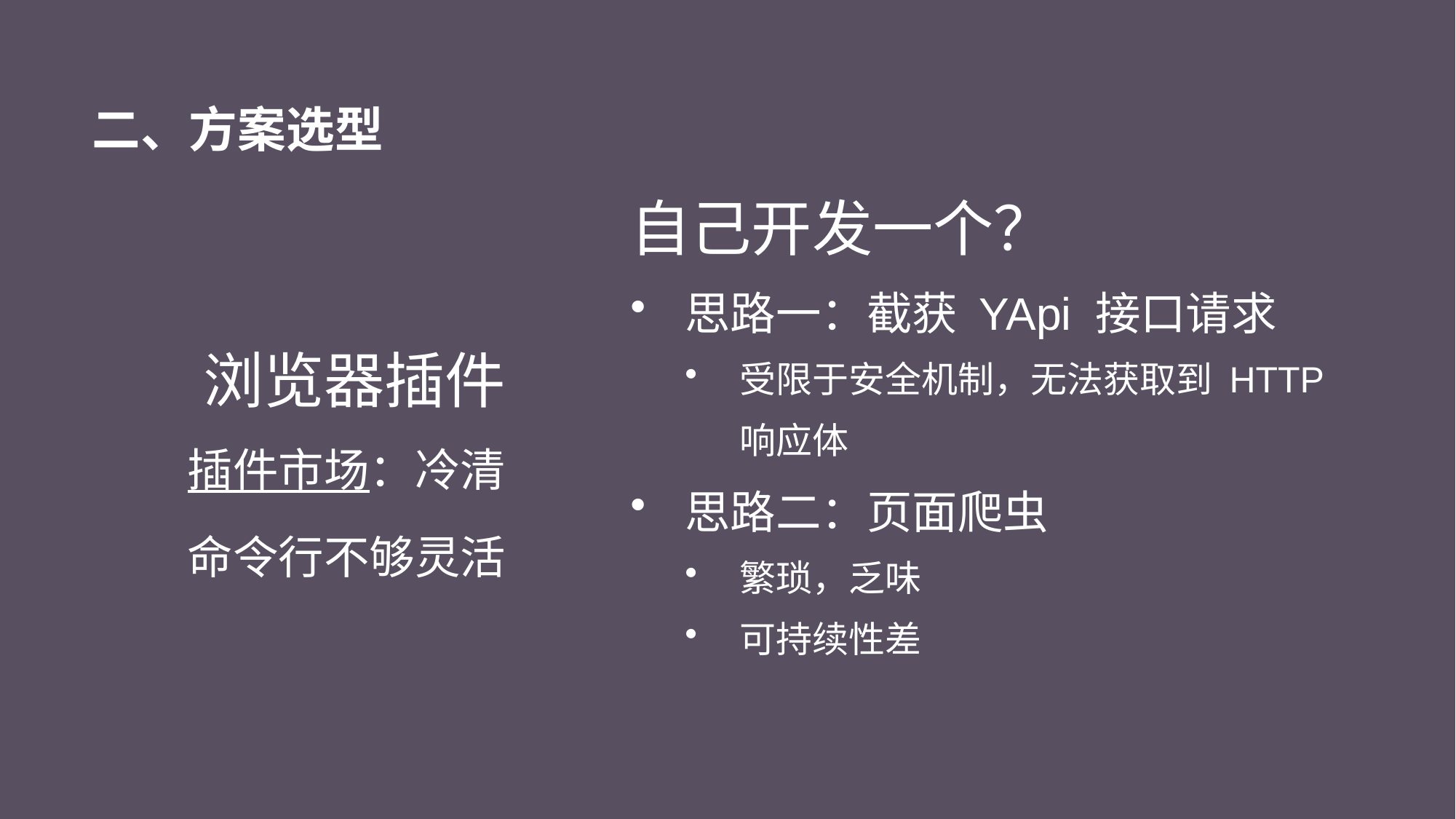

# 二、方案选型
自己开发一个？
思路一：截获 YApi 接口请求
受限于安全机制，无法获取到 HTTP 响应体
思路二：页面爬虫
繁琐，乏味
可持续性差
浏览器插件
插件市场：冷清
命令行不够灵活